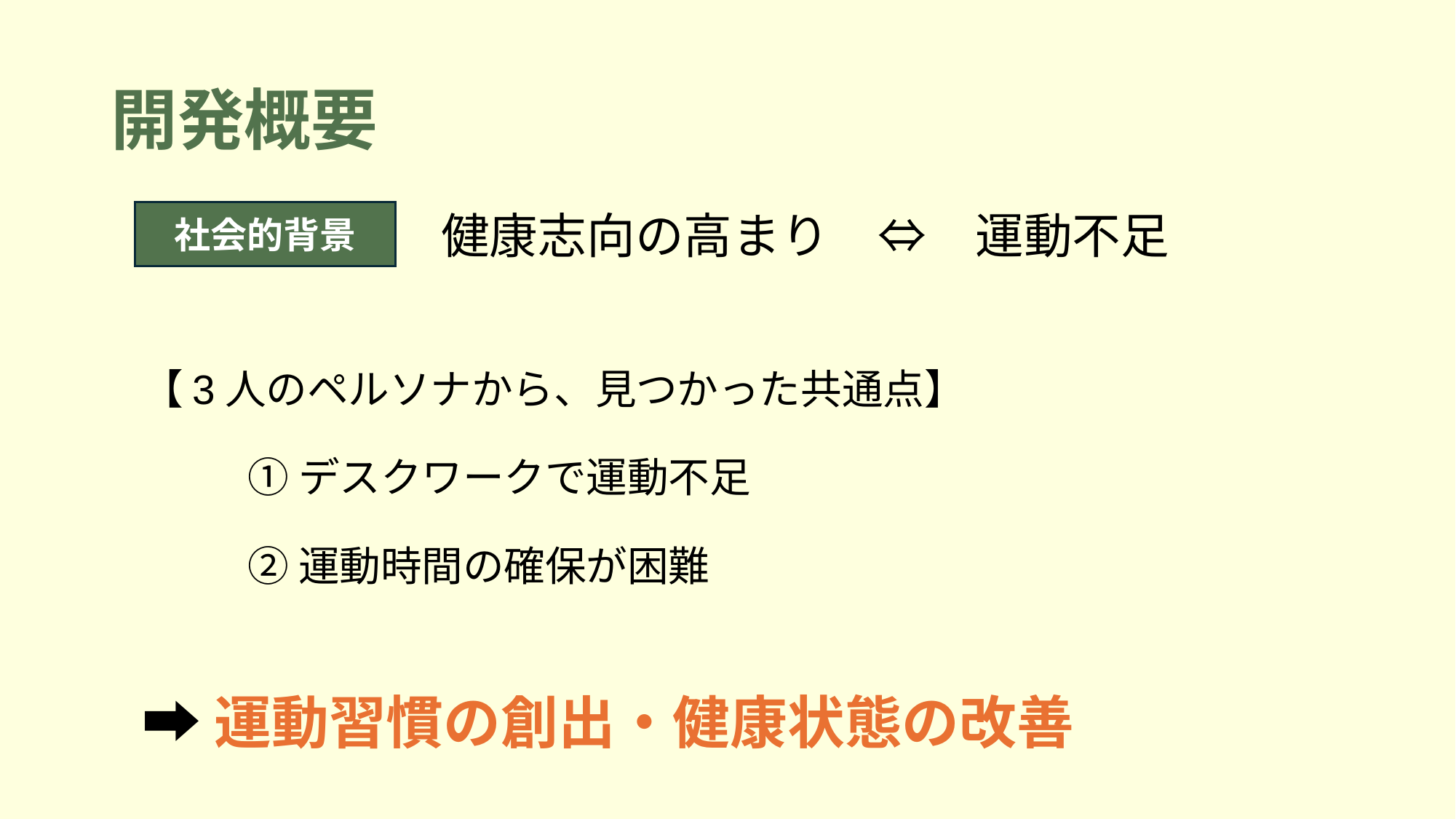

# 開発概要
健康志向の高まり　⇔　運動不足
社会的背景
【3人のペルソナから、見つかった共通点】
	①デスクワークで運動不足
	②運動時間の確保が困難

➡運動習慣の創出・健康状態の改善